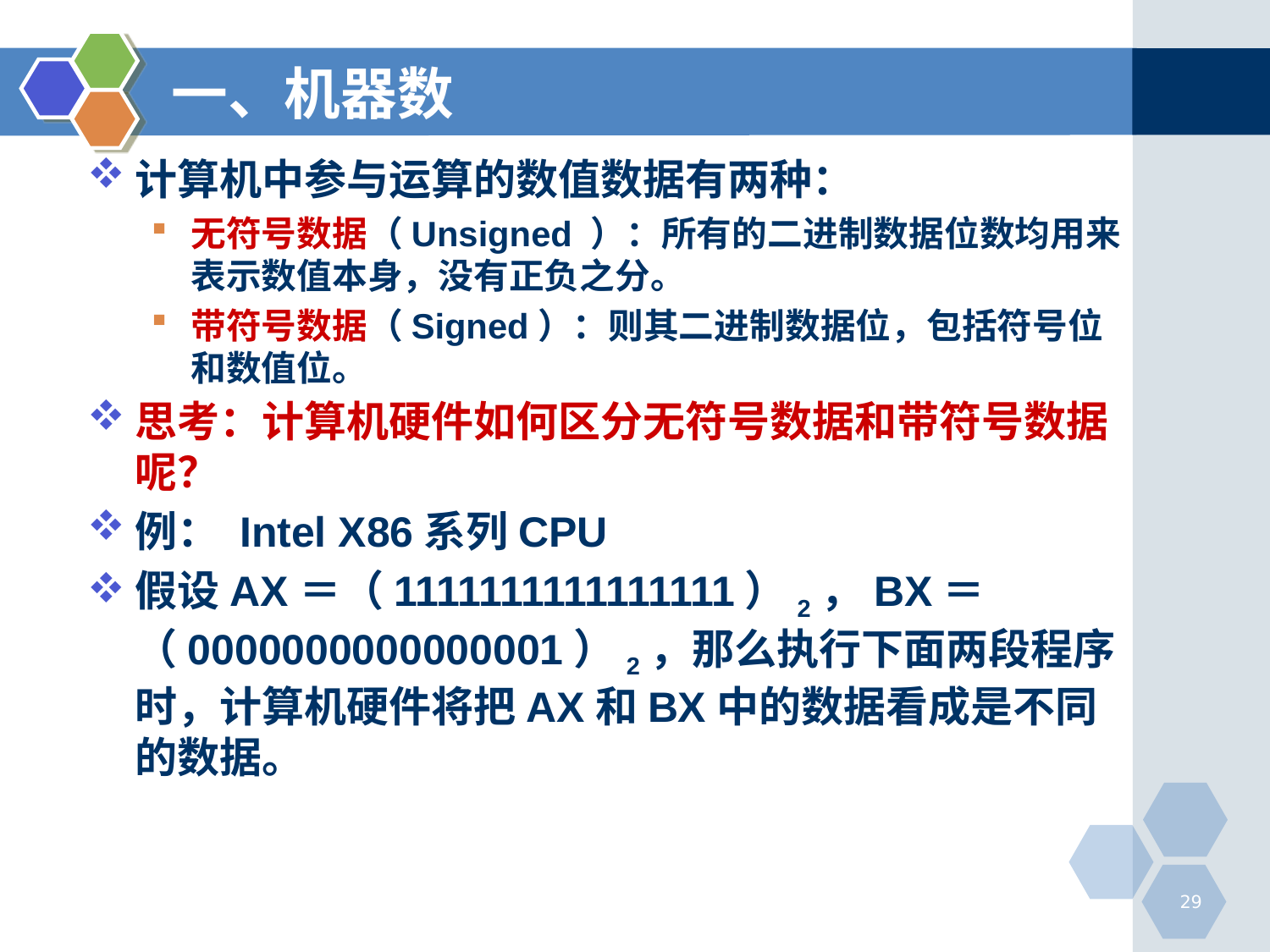

# 一、机器数
计算机中参与运算的数值数据有两种：
无符号数据（Unsigned ）：所有的二进制数据位数均用来表示数值本身，没有正负之分。
带符号数据（Signed）：则其二进制数据位，包括符号位和数值位。
思考：计算机硬件如何区分无符号数据和带符号数据呢？
例： Intel X86系列CPU
假设AX＝（1111111111111111）2，BX＝（0000000000000001）2，那么执行下面两段程序时，计算机硬件将把AX和BX中的数据看成是不同的数据。
29